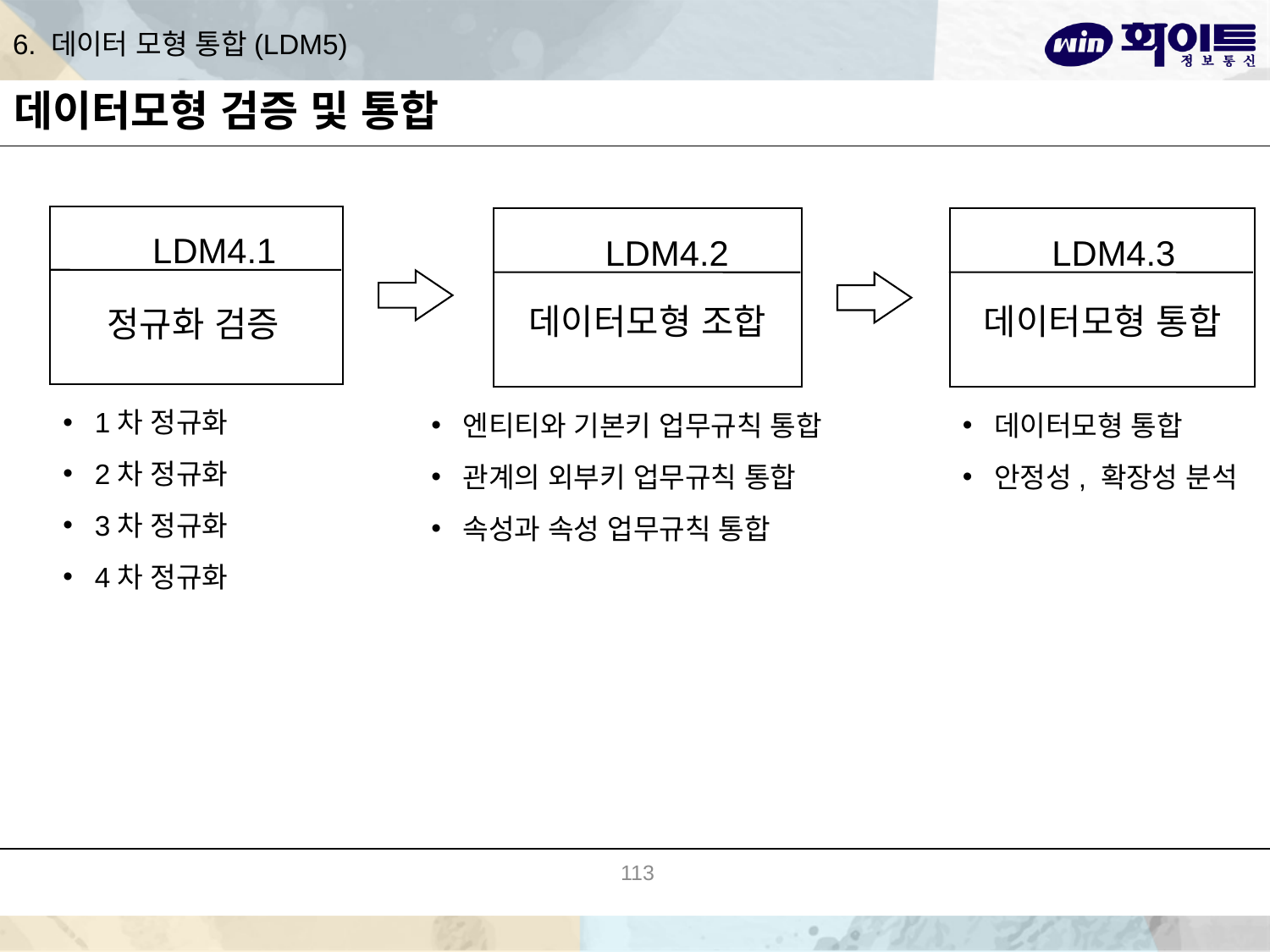

# 6. 데이터 모형 통합(LDM5)
데이터모형 검증 및 통합

LDM4.1
LDM4.2
LDM4.3

데이터모형 조합
데이터모형 통합
정규화 검증
1차 정규화
2차 정규화
3차 정규화
4차 정규화
엔티티와 기본키 업무규칙 통합
관계의 외부키 업무규칙 통합
속성과 속성 업무규칙 통합
데이터모형 통합
안정성, 확장성 분석
113